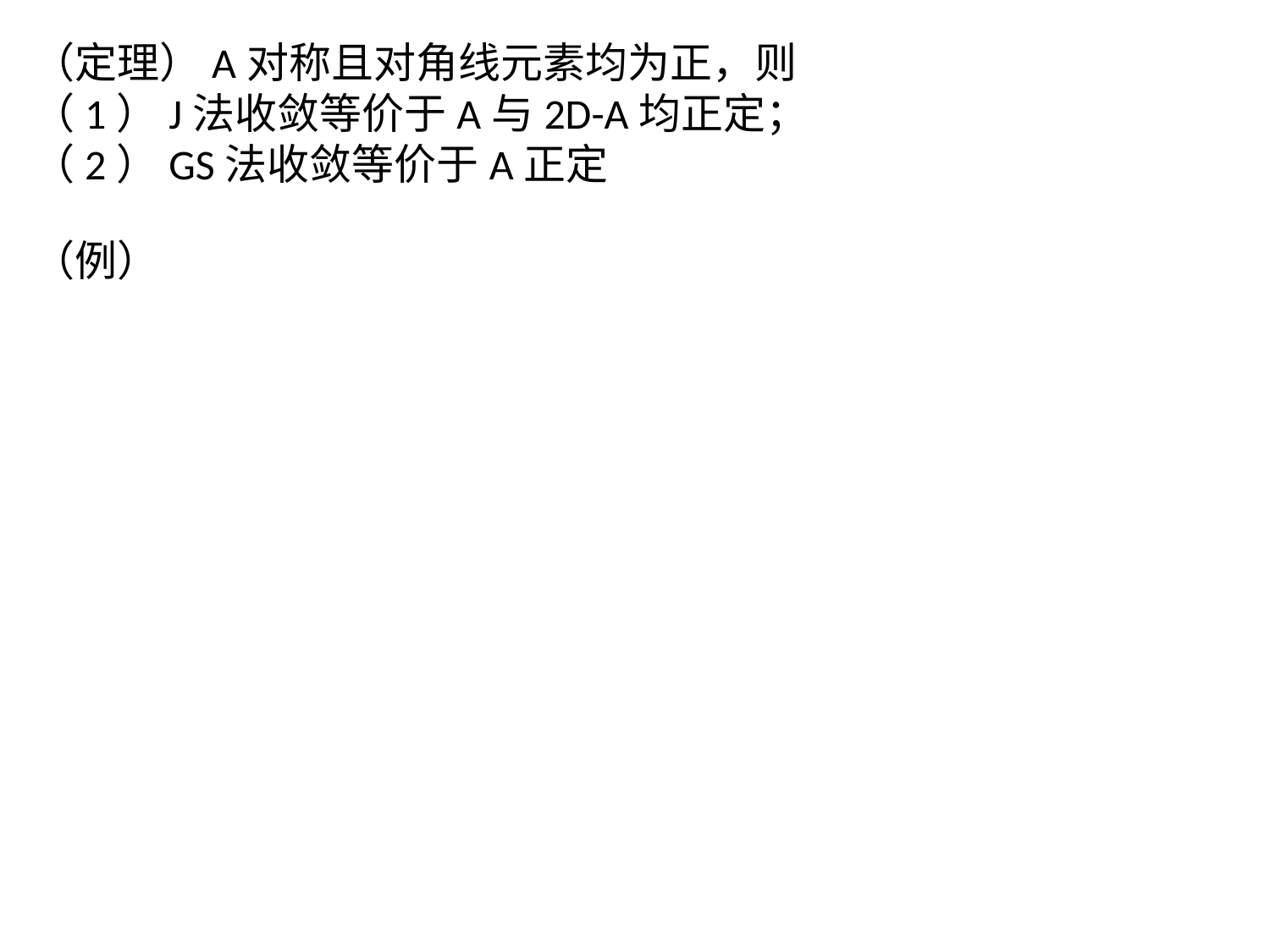

（定理）A对称且对角线元素均为正，则
（1）J法收敛等价于A与2D-A均正定；
（2）GS法收敛等价于A正定
（例）